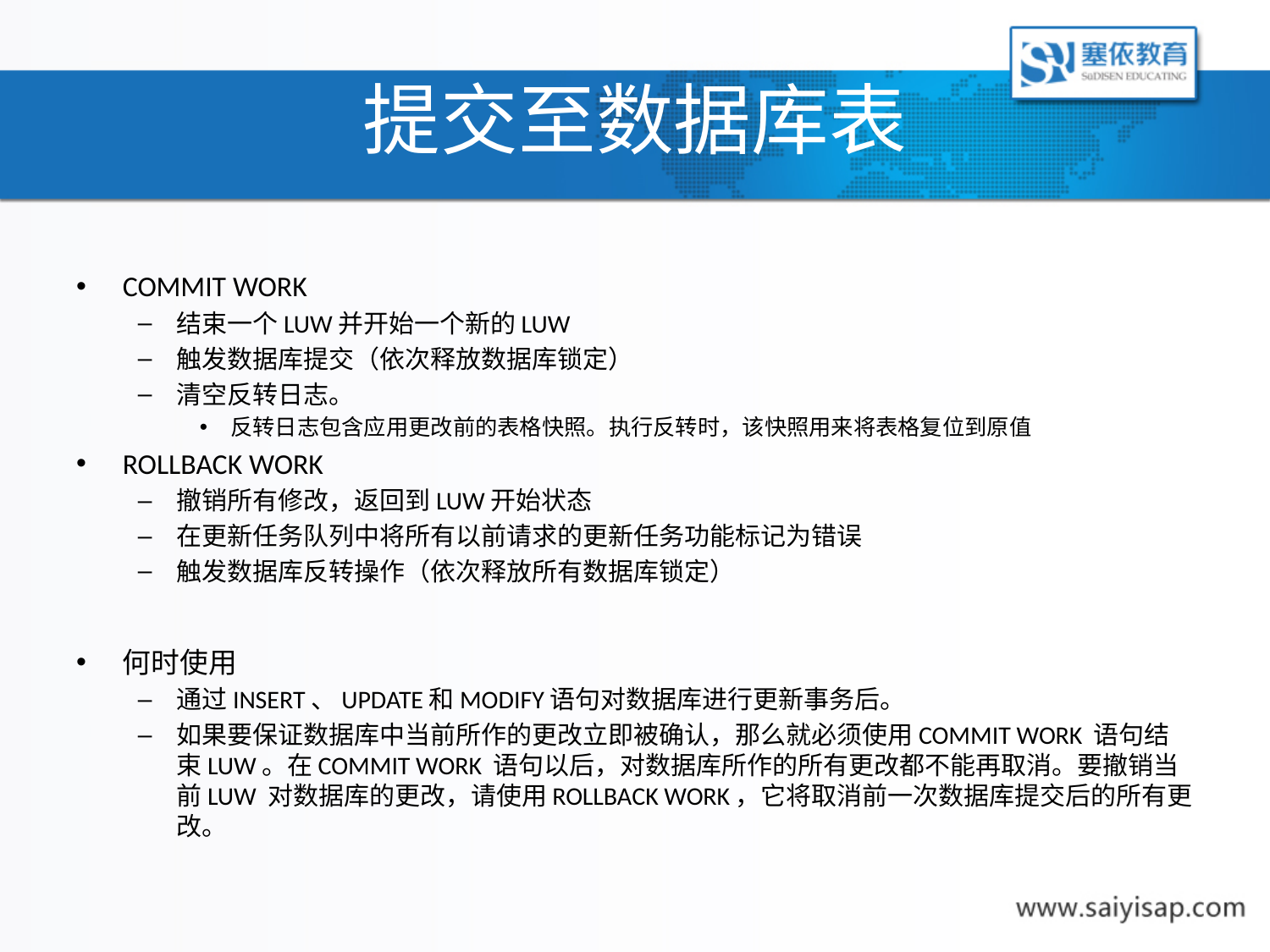

# 提交至数据库表

COMMIT WORK
结束一个LUW并开始一个新的LUW
触发数据库提交（依次释放数据库锁定）
清空反转日志。
反转日志包含应用更改前的表格快照。执行反转时，该快照用来将表格复位到原值
ROLLBACK WORK
撤销所有修改，返回到LUW开始状态
在更新任务队列中将所有以前请求的更新任务功能标记为错误
触发数据库反转操作（依次释放所有数据库锁定）

何时使用
通过INSERT、UPDATE和MODIFY语句对数据库进行更新事务后。
如果要保证数据库中当前所作的更改立即被确认，那么就必须使用COMMIT WORK 语句结束LUW。在COMMIT WORK 语句以后，对数据库所作的所有更改都不能再取消。要撤销当前LUW 对数据库的更改，请使用ROLLBACK WORK，它将取消前一次数据库提交后的所有更改。